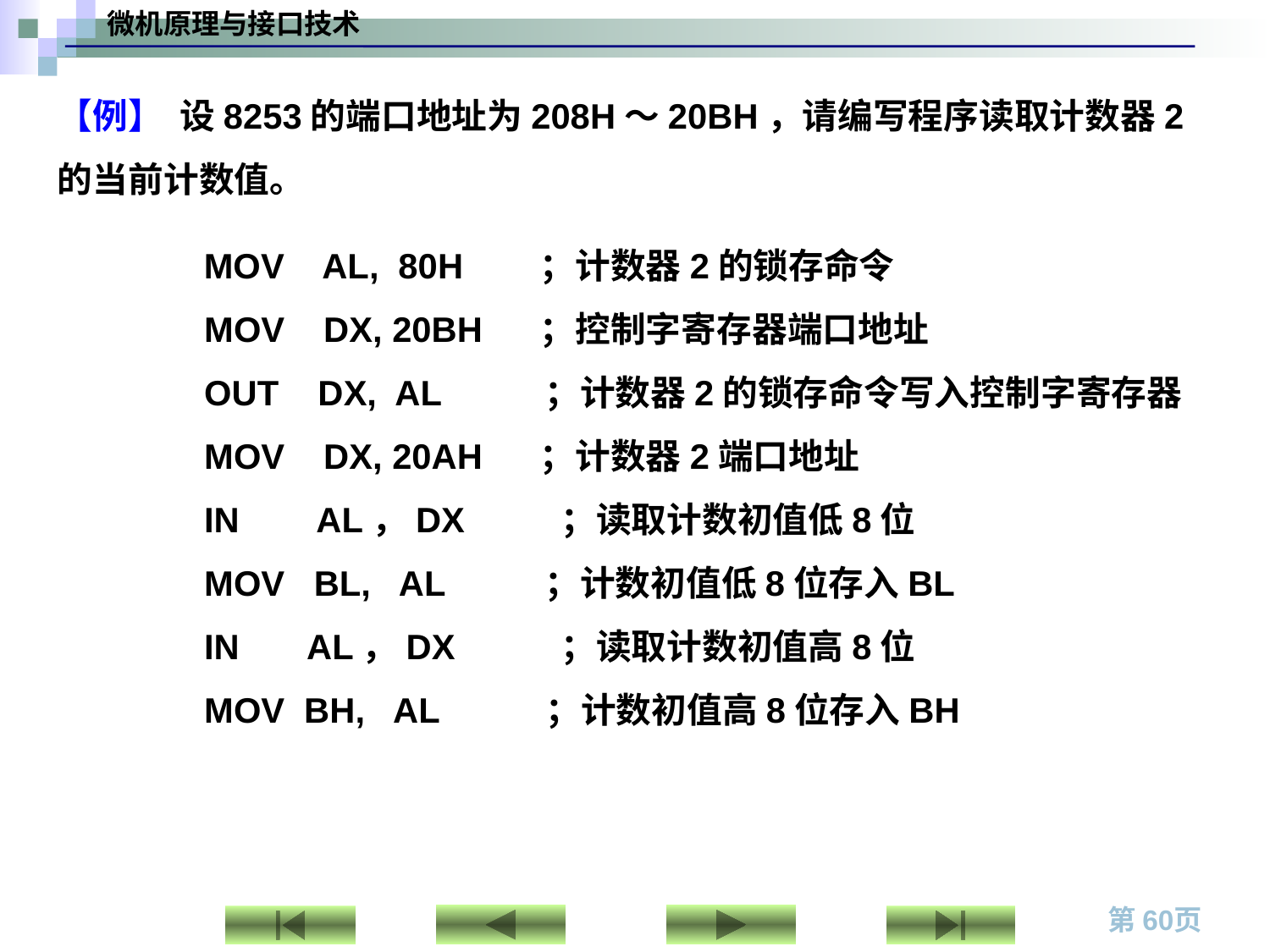

【例】  设8253的端口地址为208H～20BH，请编写程序读取计数器2的当前计数值。
             MOV    AL,  80H       ；计数器2的锁存命令
	MOV    DX, 20BH     ；控制字寄存器端口地址
	OUT    DX,  AL	        ；计数器2的锁存命令写入控制字寄存器
	MOV    DX, 20AH     ；计数器2端口地址
	IN        AL，DX         ；读取计数初值低8位
	MOV   BL,   AL	        ；计数初值低8位存入BL
	IN       AL，DX          ；读取计数初值高8位
	MOV  BH,   AL          ；计数初值高8位存入BH